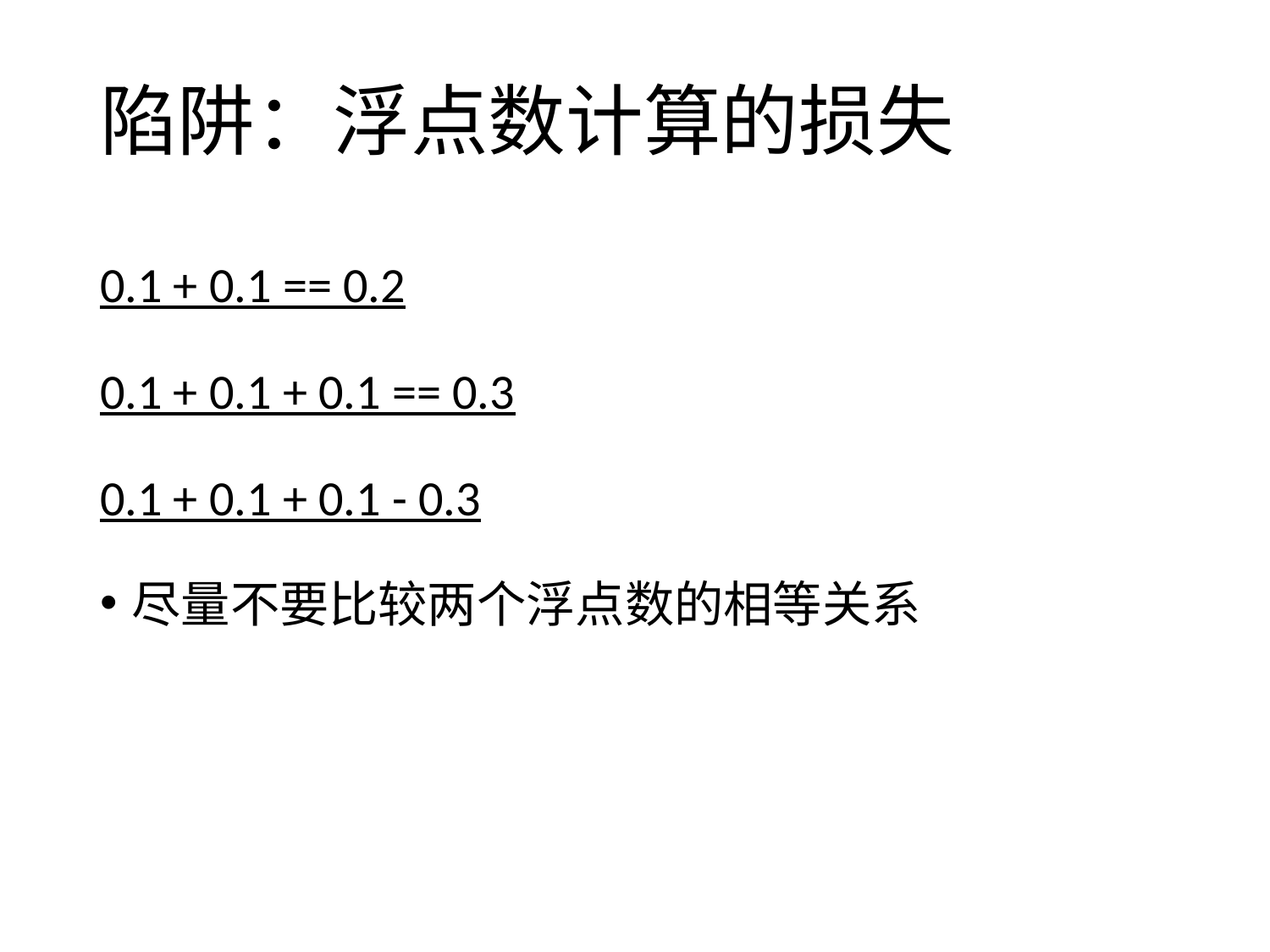

# 陷阱：浮点数计算的损失
0.1 + 0.1 == 0.2
0.1 + 0.1 + 0.1 == 0.3
0.1 + 0.1 + 0.1 - 0.3
尽量不要比较两个浮点数的相等关系